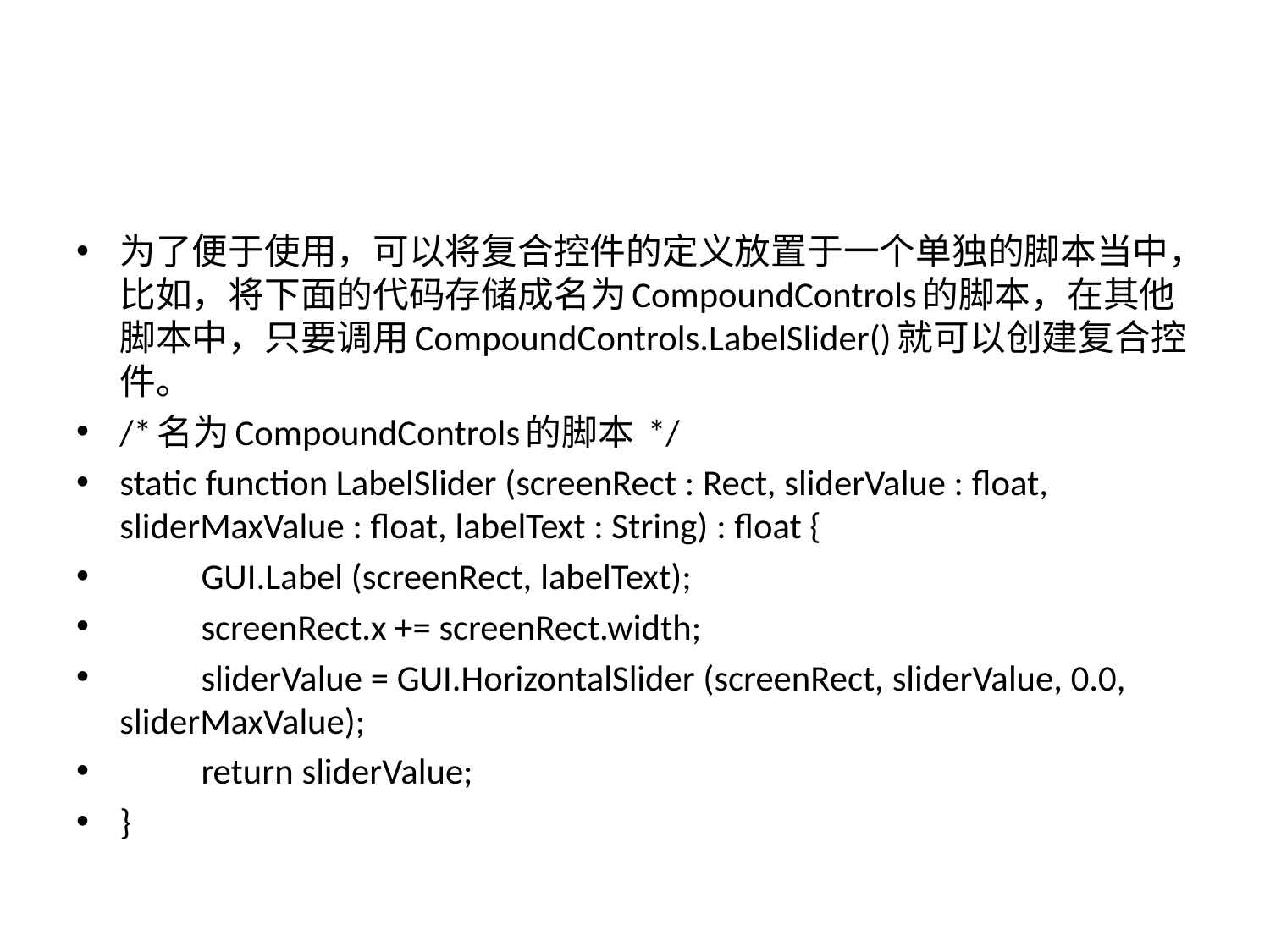

#
为了便于使用，可以将复合控件的定义放置于一个单独的脚本当中，比如，将下面的代码存储成名为CompoundControls的脚本，在其他脚本中，只要调用CompoundControls.LabelSlider()就可以创建复合控件。
/*名为CompoundControls的脚本 */
static function LabelSlider (screenRect : Rect, sliderValue : float, sliderMaxValue : float, labelText : String) : float {
	GUI.Label (screenRect, labelText);
	screenRect.x += screenRect.width;
	sliderValue = GUI.HorizontalSlider (screenRect, sliderValue, 0.0, sliderMaxValue);
	return sliderValue;
}